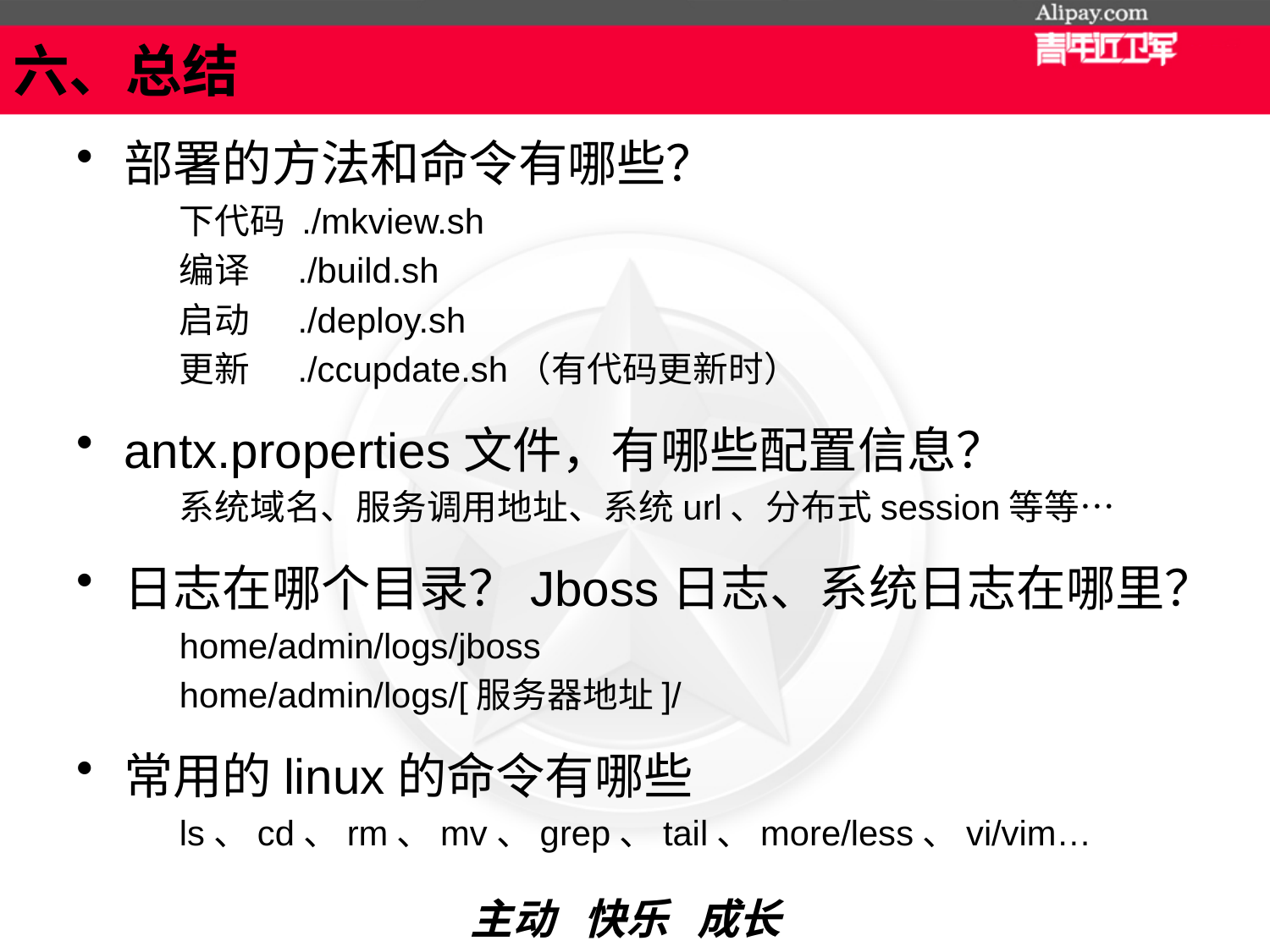

# 六、总结
部署的方法和命令有哪些？
	下代码 ./mkview.sh
	编译     ./build.sh
	启动     ./deploy.sh
	更新     ./ccupdate.sh（有代码更新时）

antx.properties文件，有哪些配置信息？
	系统域名、服务调用地址、系统url、分布式session等等…

日志在哪个目录？Jboss日志、系统日志在哪里？
	home/admin/logs/jboss
	home/admin/logs/[服务器地址]/

常用的linux的命令有哪些
	ls、cd、rm、mv、grep、tail、more/less、vi/vim…
主动   快乐   成长